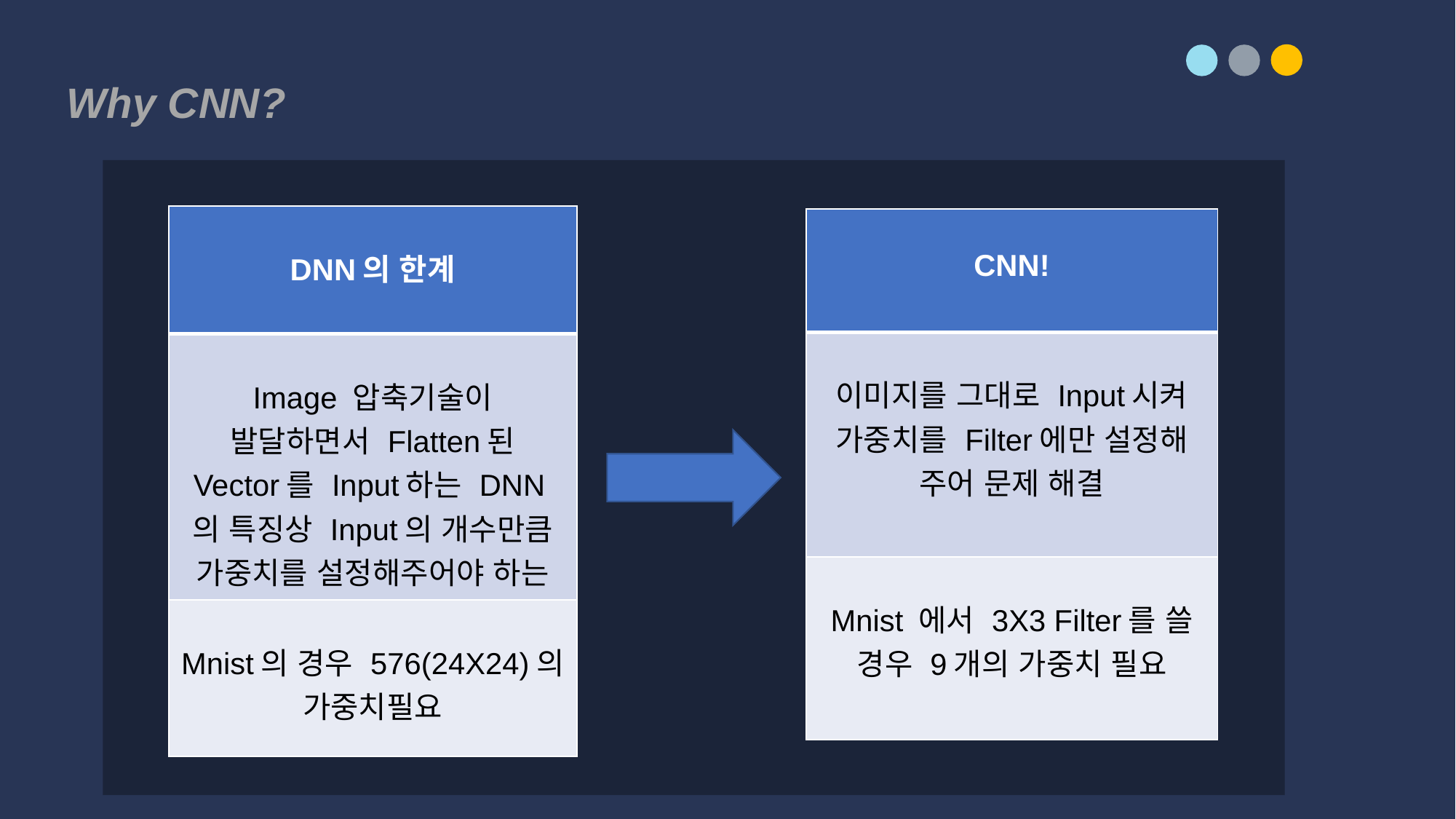

Why CNN?

| DNN의 한계 |
| --- |
| Image 압축기술이 발달하면서 Flatten된 Vector를 Input하는 DNN의 특징상 Input의 개수만큼 가중치를 설정해주어야 하는 문제가 발생 |
| Mnist의 경우 576(24X24)의 가중치필요 |
| CNN! |
| --- |
| 이미지를 그대로 Input시켜 가중치를 Filter에만 설정해 주어 문제 해결 |
| Mnist 에서 3X3 Filter를 쓸 경우 9개의 가중치 필요 |